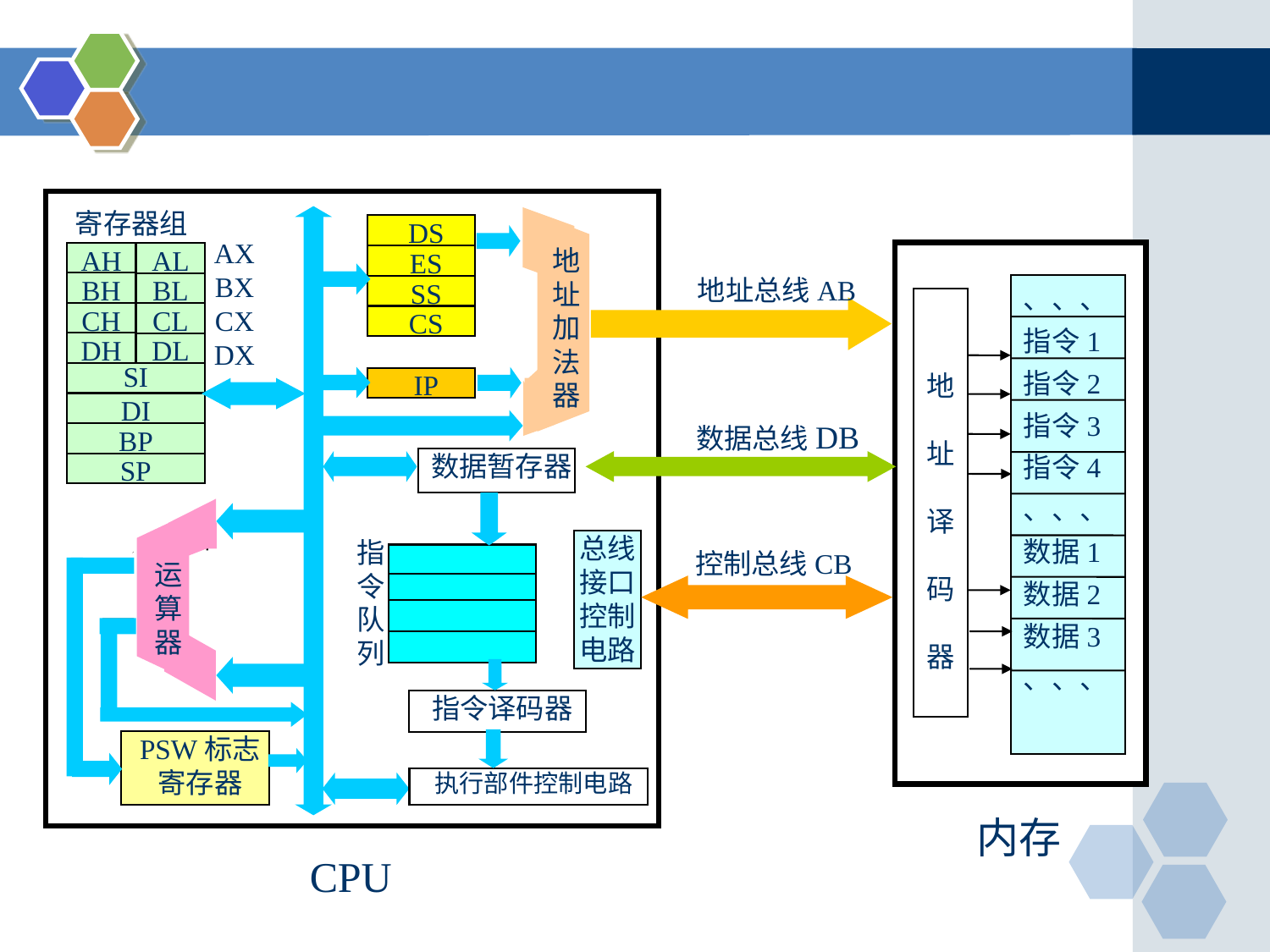

寄存器组

DS

AX
BX
CX
DX

AH
AL
地址加法器
ES

BH
地址总线AB
BL
、、、
指令1
指令2
指令3
指令4
、、、
数据1
数据2
数据3
、、、

SS

地

址

译

码

器

CH
CL
CS

DH
DL

SI

IP

DI

数据总线DB
BP

数据暂存器

SP

总线
接口控制电路
指
令
队
列

控制总线CB

运
算
器

指令译码器

PSW标志
寄存器

执行部件控制电路

内存
CPU